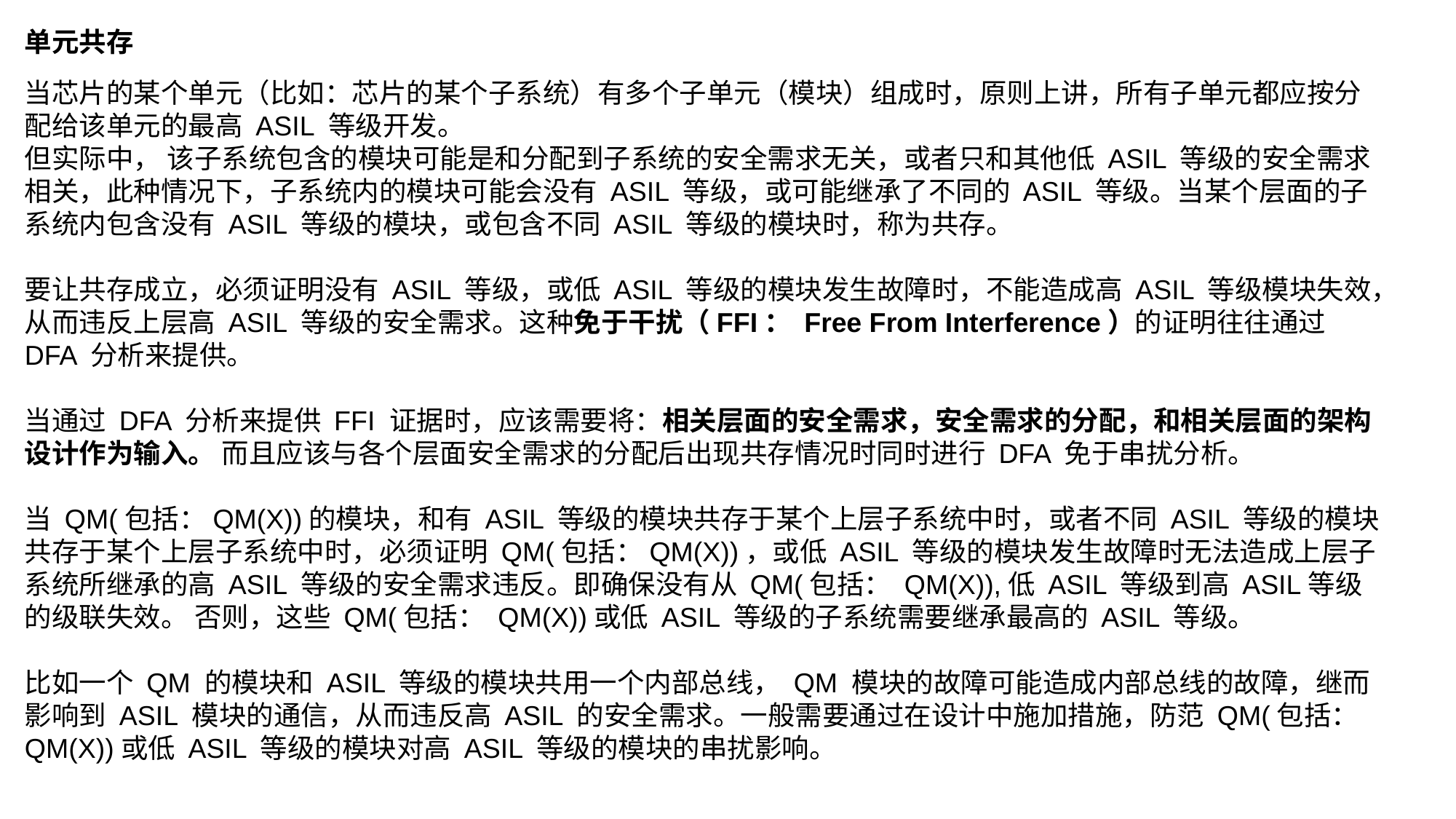

单元共存
当芯片的某个单元（比如：芯片的某个子系统）有多个子单元（模块）组成时，原则上讲，所有子单元都应按分配给该单元的最高 ASIL 等级开发。
但实际中， 该子系统包含的模块可能是和分配到子系统的安全需求无关，或者只和其他低 ASIL 等级的安全需求相关，此种情况下，子系统内的模块可能会没有 ASIL 等级，或可能继承了不同的 ASIL 等级。当某个层面的子系统内包含没有 ASIL 等级的模块，或包含不同 ASIL 等级的模块时，称为共存。
要让共存成立，必须证明没有 ASIL 等级，或低 ASIL 等级的模块发生故障时，不能造成高 ASIL 等级模块失效，从而违反上层高 ASIL 等级的安全需求。这种免于干扰（FFI： Free From Interference）的证明往往通过 DFA 分析来提供。
当通过 DFA 分析来提供 FFI 证据时，应该需要将：相关层面的安全需求，安全需求的分配，和相关层面的架构设计作为输入。 而且应该与各个层面安全需求的分配后出现共存情况时同时进行 DFA 免于串扰分析。
当 QM(包括：QM(X))的模块，和有 ASIL 等级的模块共存于某个上层子系统中时，或者不同 ASIL 等级的模块共存于某个上层子系统中时，必须证明 QM(包括：QM(X))，或低 ASIL 等级的模块发生故障时无法造成上层子系统所继承的高 ASIL 等级的安全需求违反。即确保没有从 QM(包括： QM(X)),低 ASIL 等级到高 ASIL等级的级联失效。 否则，这些 QM(包括： QM(X))或低 ASIL 等级的子系统需要继承最高的 ASIL 等级。
比如一个 QM 的模块和 ASIL 等级的模块共用一个内部总线， QM 模块的故障可能造成内部总线的故障，继而影响到 ASIL 模块的通信，从而违反高 ASIL 的安全需求。一般需要通过在设计中施加措施，防范 QM(包括： QM(X))或低 ASIL 等级的模块对高 ASIL 等级的模块的串扰影响。